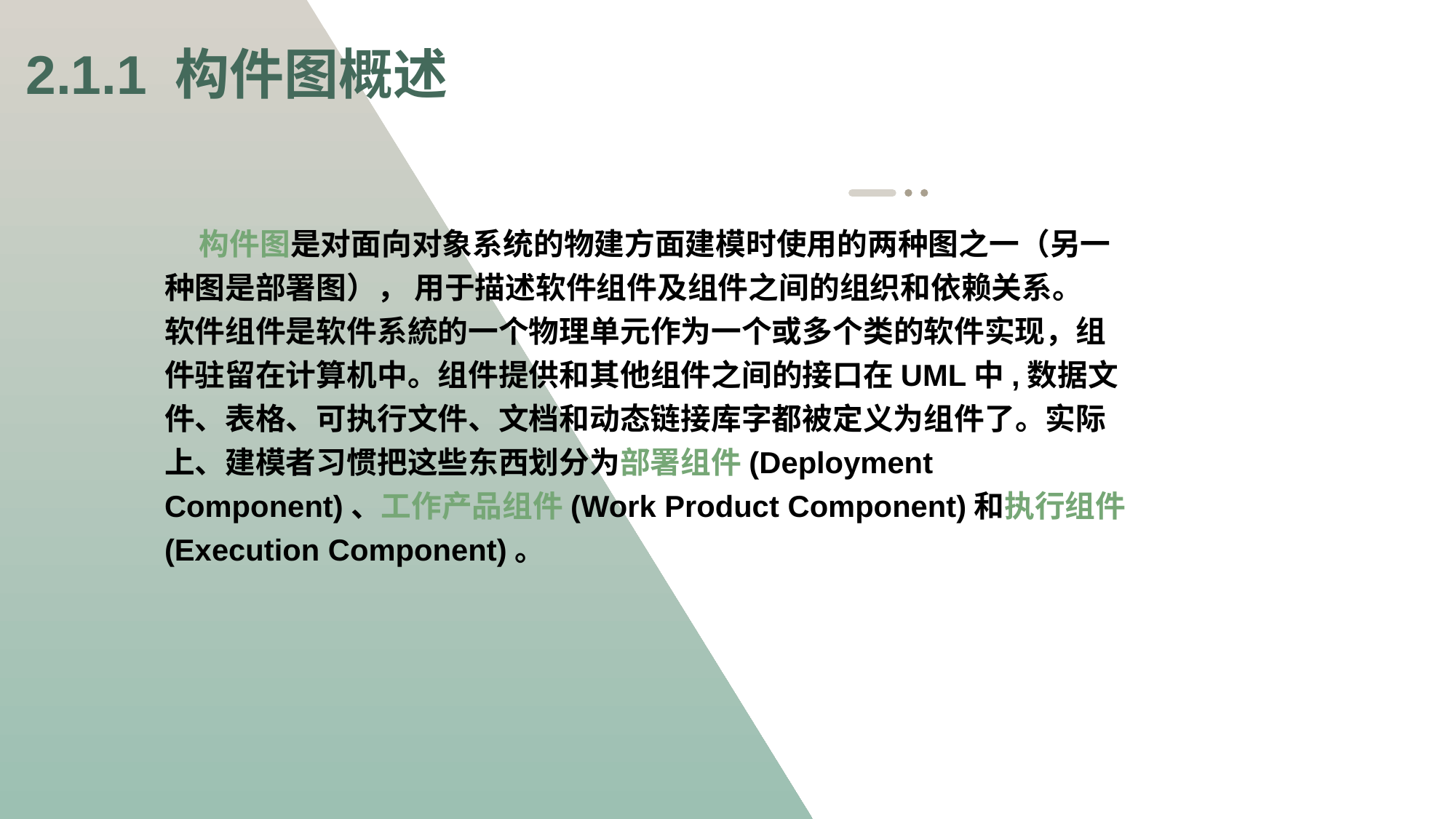

2.1.1 构件图概述
Food Slide
    构件图是对面向对象系统的物建方面建模时使用的两种图之一（另一种图是部署图）， 用于描述软件组件及组件之间的组织和依赖关系。
软件组件是软件系統的一个物理单元作为一个或多个类的软件实现，组件驻留在计算机中。组件提供和其他组件之间的接口在UML中,数据文件、表格、可执行文件、文档和动态链接库字都被定义为组件了。实际上、建模者习惯把这些东西划分为部署组件(Deployment Component)、工作产品组件(Work Product Component)和执行组件(Execution Component)。
e7d195523061f1c0c2b73831c94a3edc981f60e396d3e182073EE1468018468A7F192AE5E5CD515B6C3125F8AF6E4EE646174E8CF0B46FD19828DCE8CDA3B3A044A74F0E769C5FA8CB87AB6FC303C8BA3785FAC64AF5424764E128FECAE4CC72932BB65C8C121A0F41C1707D94688ED66335DC6AE12288BF2055523C0C26863D2CD4AC454A29EEC183CEF0375334B579